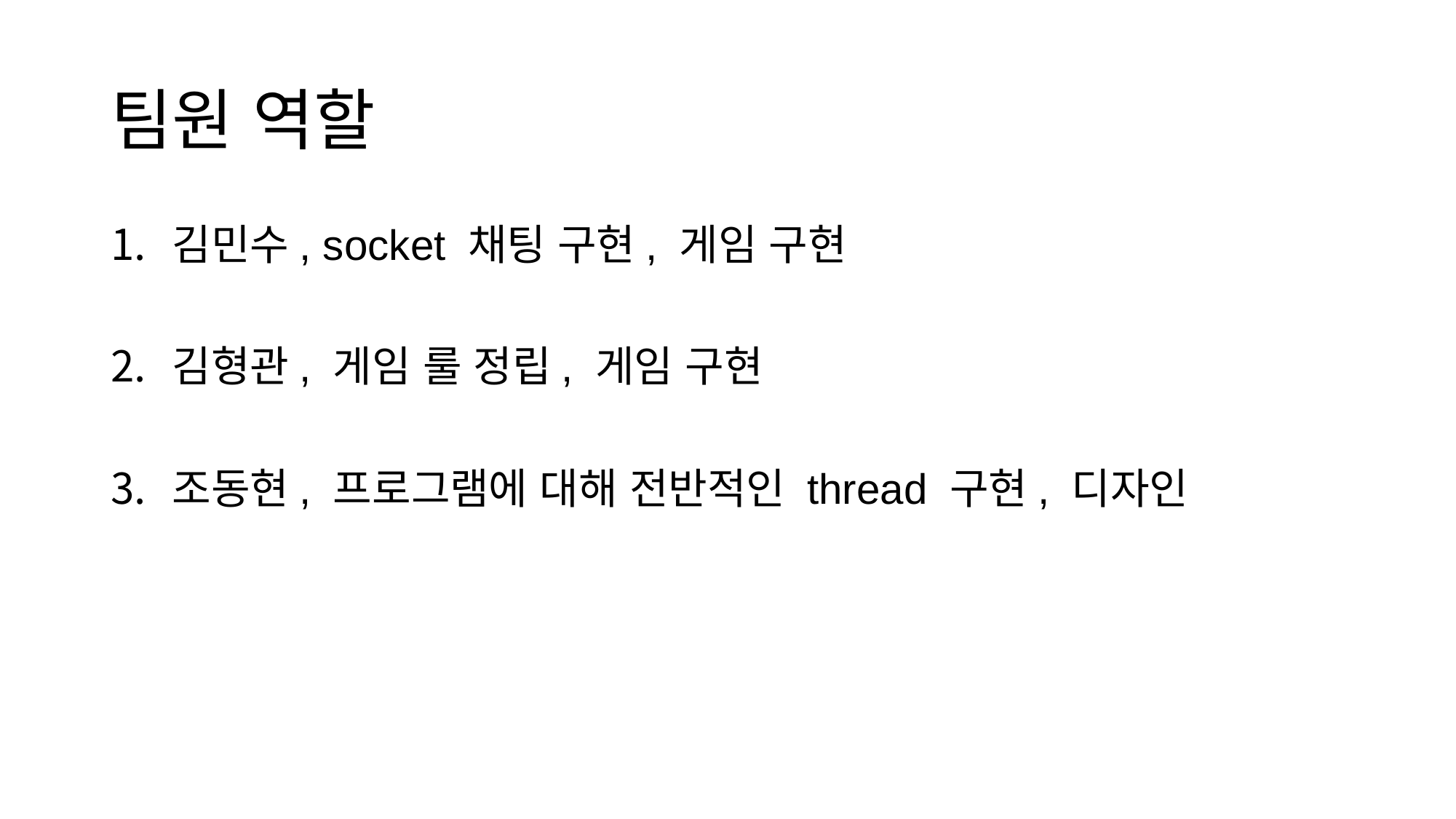

# 팀원 역할
김민수, socket 채팅 구현, 게임 구현

김형관, 게임 룰 정립, 게임 구현

조동현, 프로그램에 대해 전반적인 thread 구현, 디자인